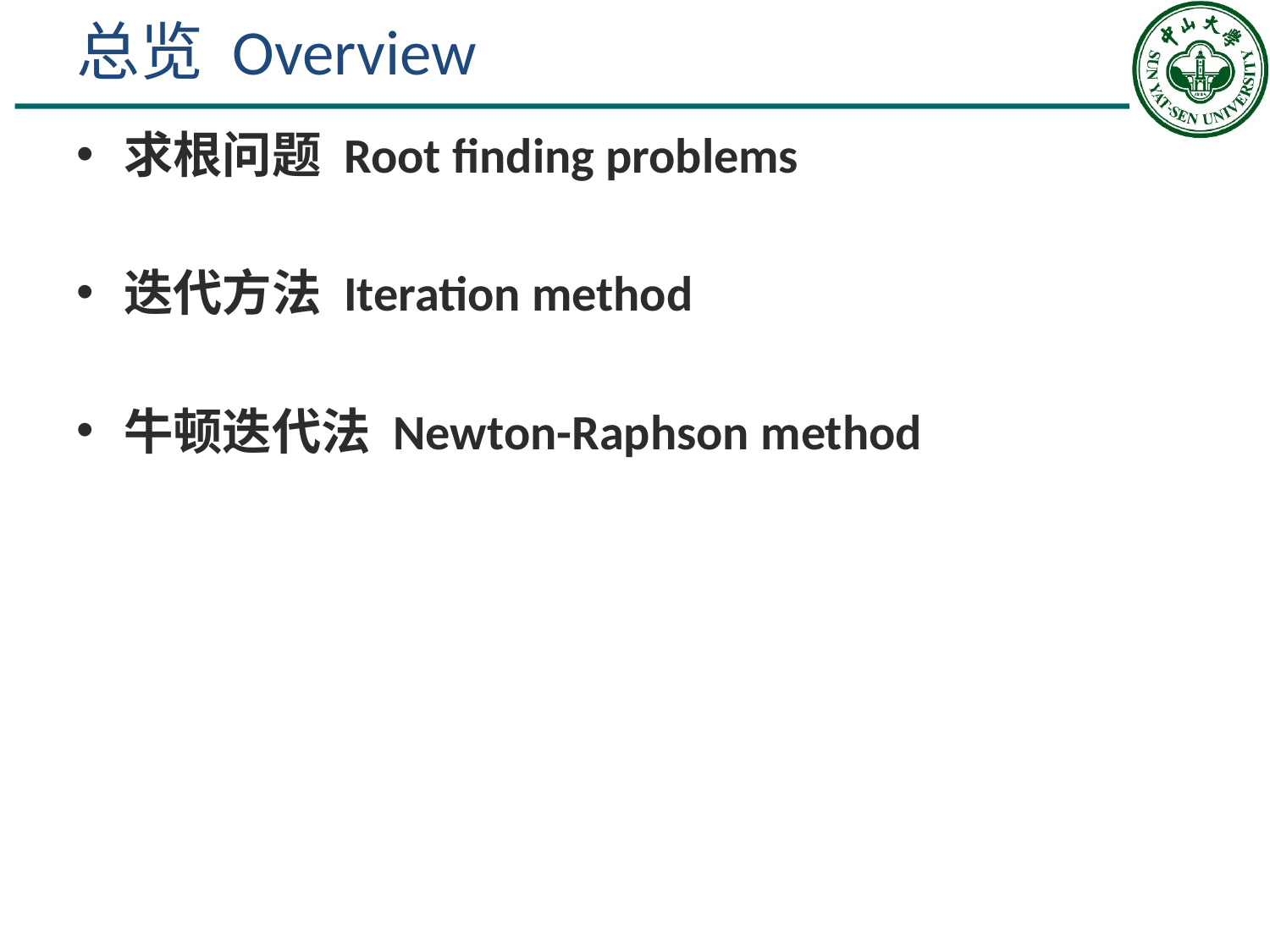

# 总览 Overview
求根问题 Root finding problems

迭代方法 Iteration method

牛顿迭代法 Newton-Raphson method